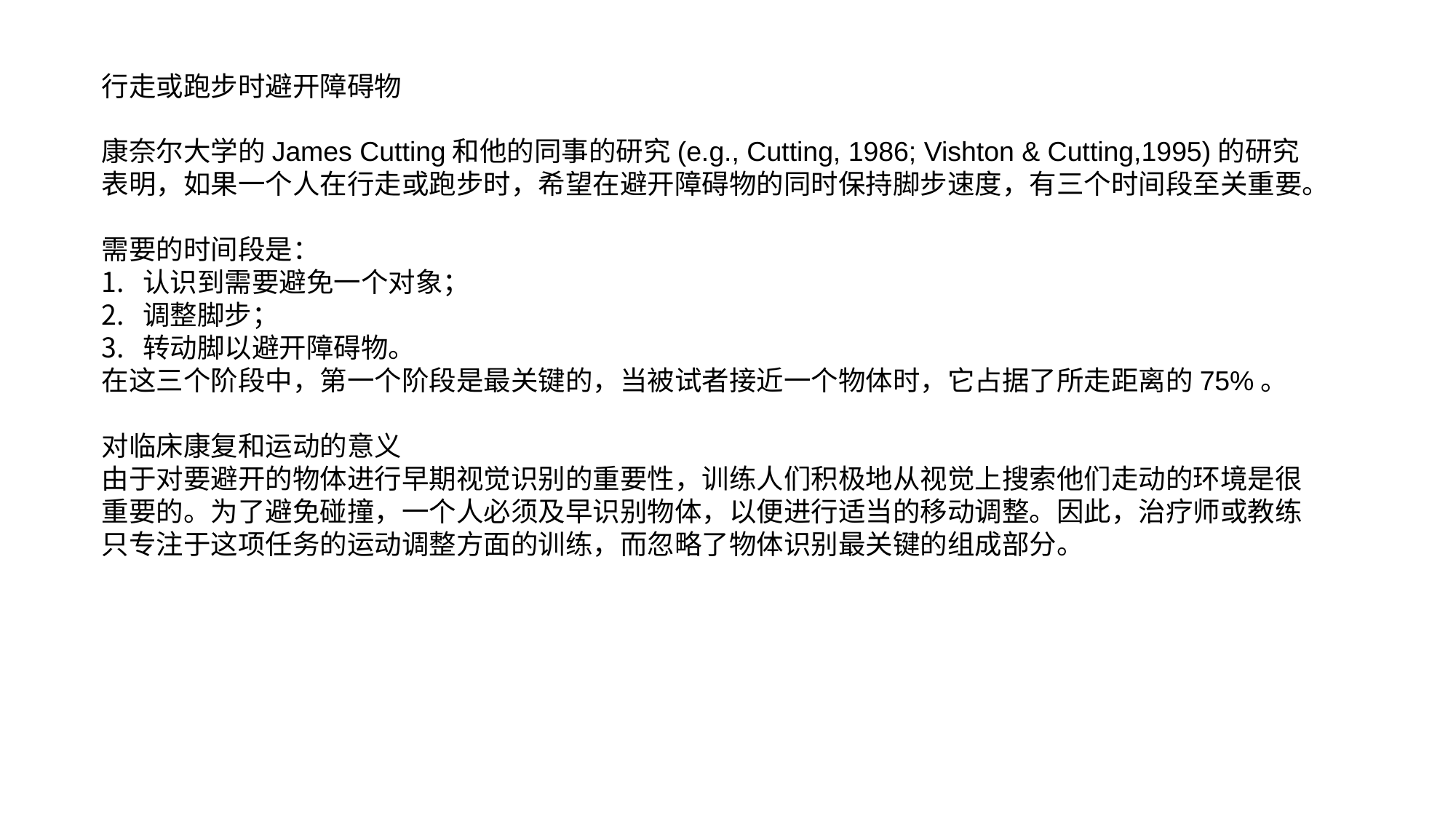

行走或跑步时避开障碍物
康奈尔大学的James Cutting和他的同事的研究(e.g., Cutting, 1986; Vishton & Cutting,1995)的研究表明，如果一个人在行走或跑步时，希望在避开障碍物的同时保持脚步速度，有三个时间段至关重要。
需要的时间段是：
认识到需要避免一个对象；
调整脚步；
转动脚以避开障碍物。
在这三个阶段中，第一个阶段是最关键的，当被试者接近一个物体时，它占据了所走距离的75%。

对临床康复和运动的意义
由于对要避开的物体进行早期视觉识别的重要性，训练人们积极地从视觉上搜索他们走动的环境是很重要的。为了避免碰撞，一个人必须及早识别物体，以便进行适当的移动调整。因此，治疗师或教练只专注于这项任务的运动调整方面的训练，而忽略了物体识别最关键的组成部分。